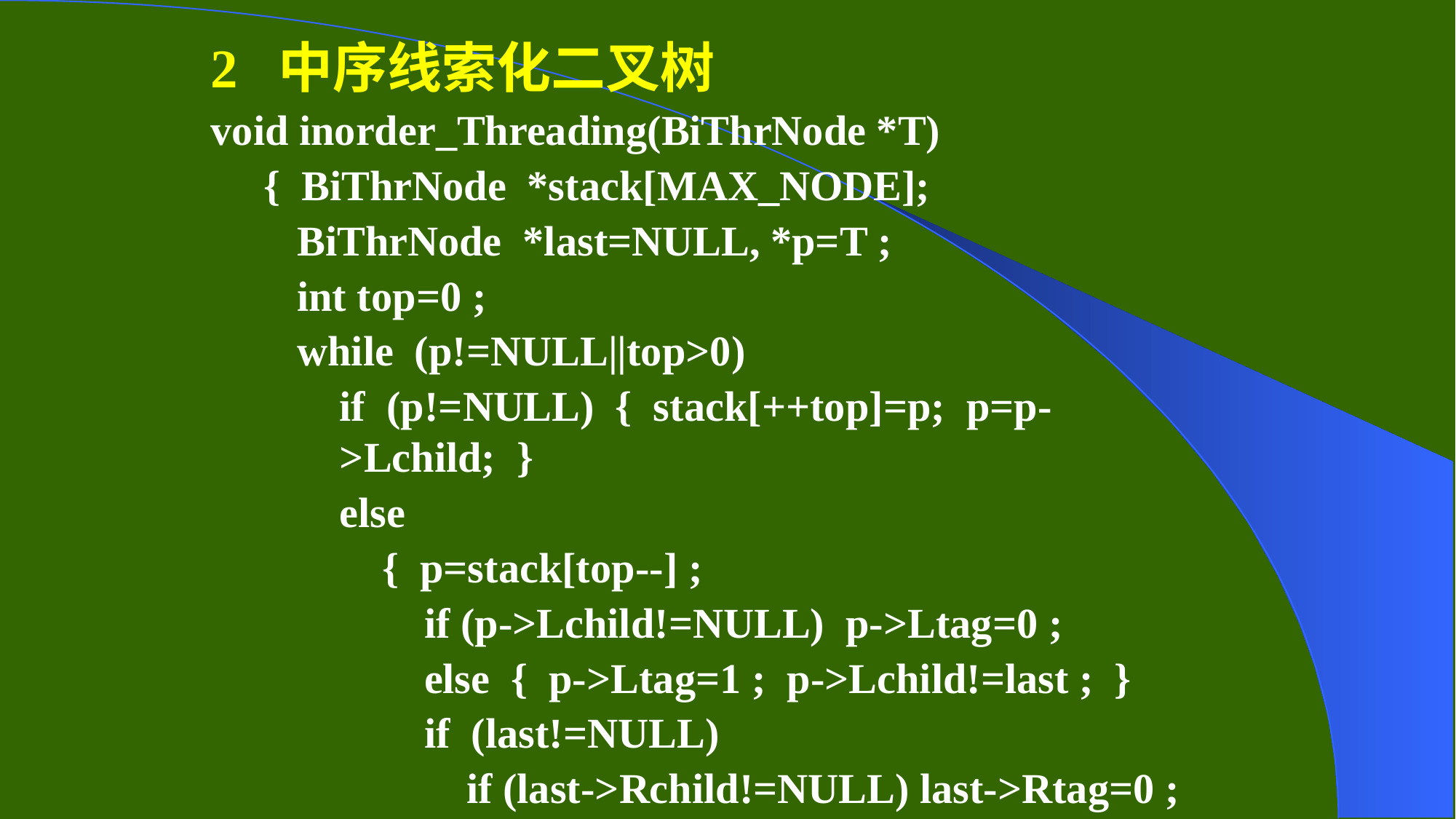

2  中序线索化二叉树
void inorder_Threading(BiThrNode *T)
 {  BiThrNode  *stack[MAX_NODE];
BiThrNode  *last=NULL, *p=T ;
int top=0 ;
while  (p!=NULL||top>0)
if  (p!=NULL)  {  stack[++top]=p;  p=p->Lchild;  }
else
{  p=stack[top--] ;
    if (p->Lchild!=NULL)  p->Ltag=0 ;
    else  {  p->Ltag=1 ;  p->Lchild!=last ;  }
    if  (last!=NULL)
        if (last->Rchild!=NULL) last->Rtag=0 ;